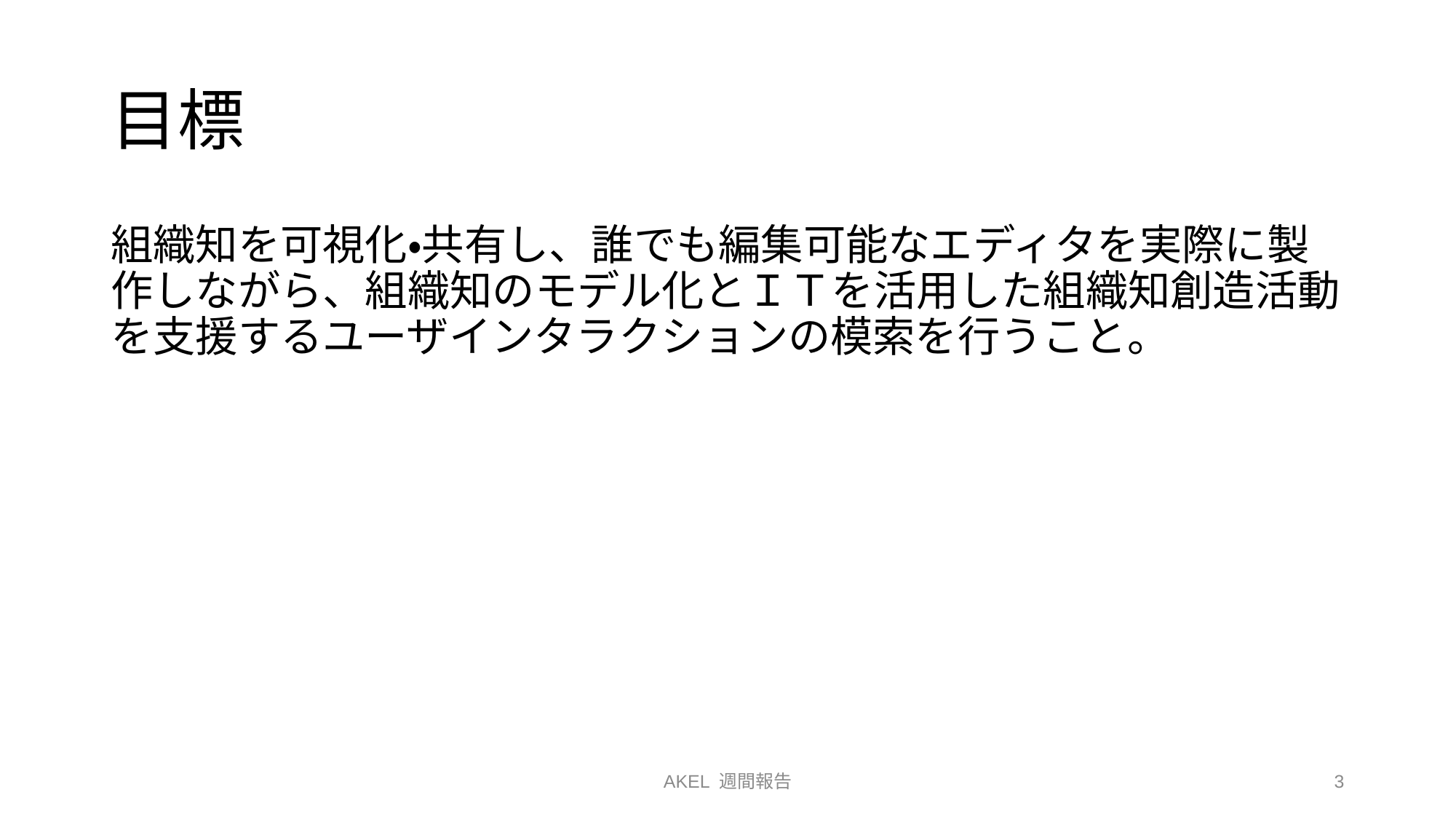

# 目標
組織知を可視化・共有し、誰でも編集可能なエディタを実際に製作しながら、組織知のモデル化とＩＴを活用した組織知創造活動を支援するユーザインタラクションの模索を行うこと。
AKEL 週間報告
3